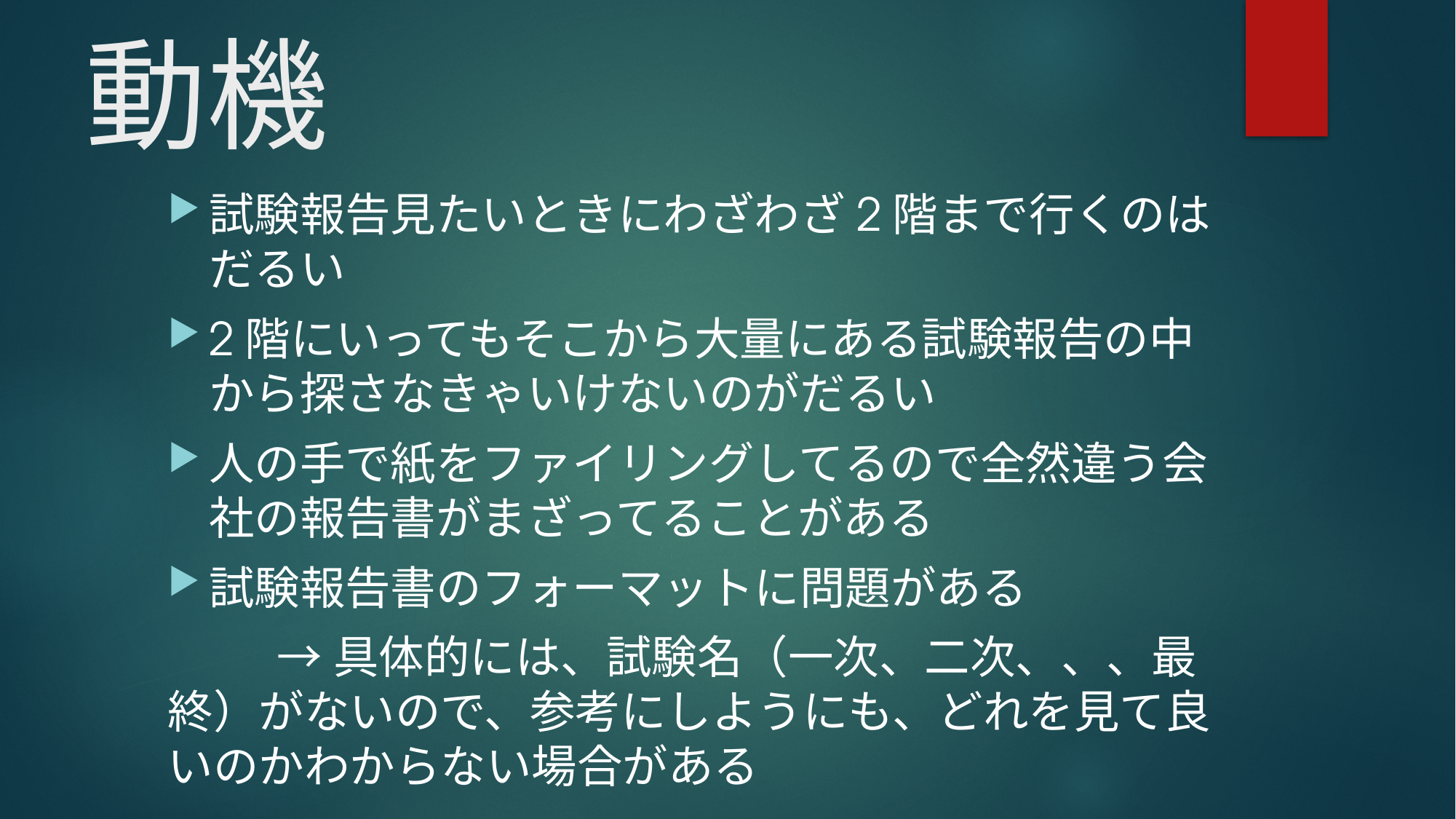

# 動機
試験報告見たいときにわざわざ2階まで行くのはだるい
2階にいってもそこから大量にある試験報告の中から探さなきゃいけないのがだるい
人の手で紙をファイリングしてるので全然違う会社の報告書がまざってることがある
試験報告書のフォーマットに問題がある
	→具体的には、試験名（一次、二次、、、最終）がないので、参考にしようにも、どれを見て良いのかわからない場合がある